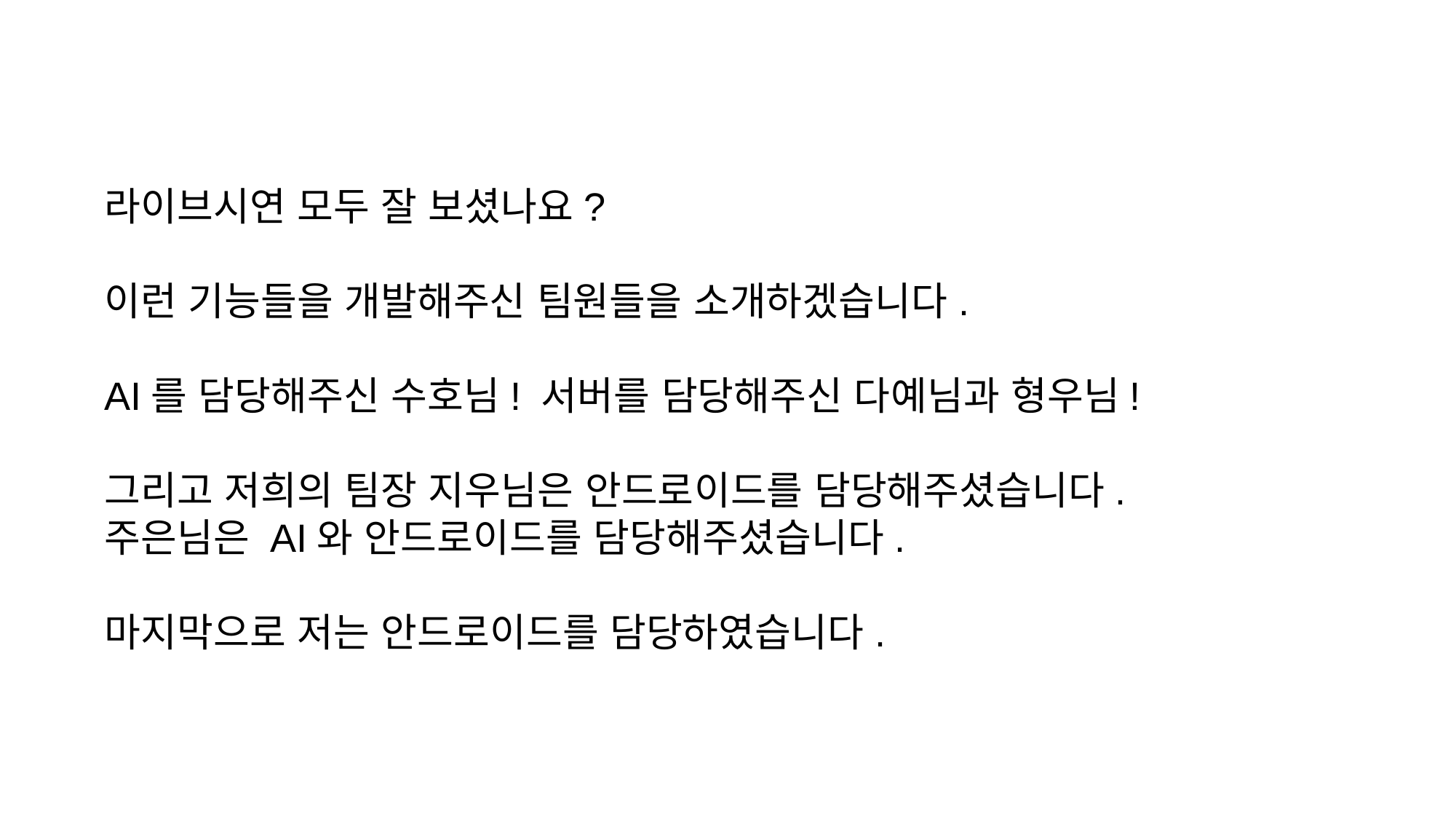

라이브시연 모두 잘 보셨나요?

이런 기능들을 개발해주신 팀원들을 소개하겠습니다.

AI를 담당해주신 수호님! 서버를 담당해주신 다예님과 형우님!

그리고 저희의 팀장 지우님은 안드로이드를 담당해주셨습니다.
주은님은 AI와 안드로이드를 담당해주셨습니다.

마지막으로 저는 안드로이드를 담당하였습니다.